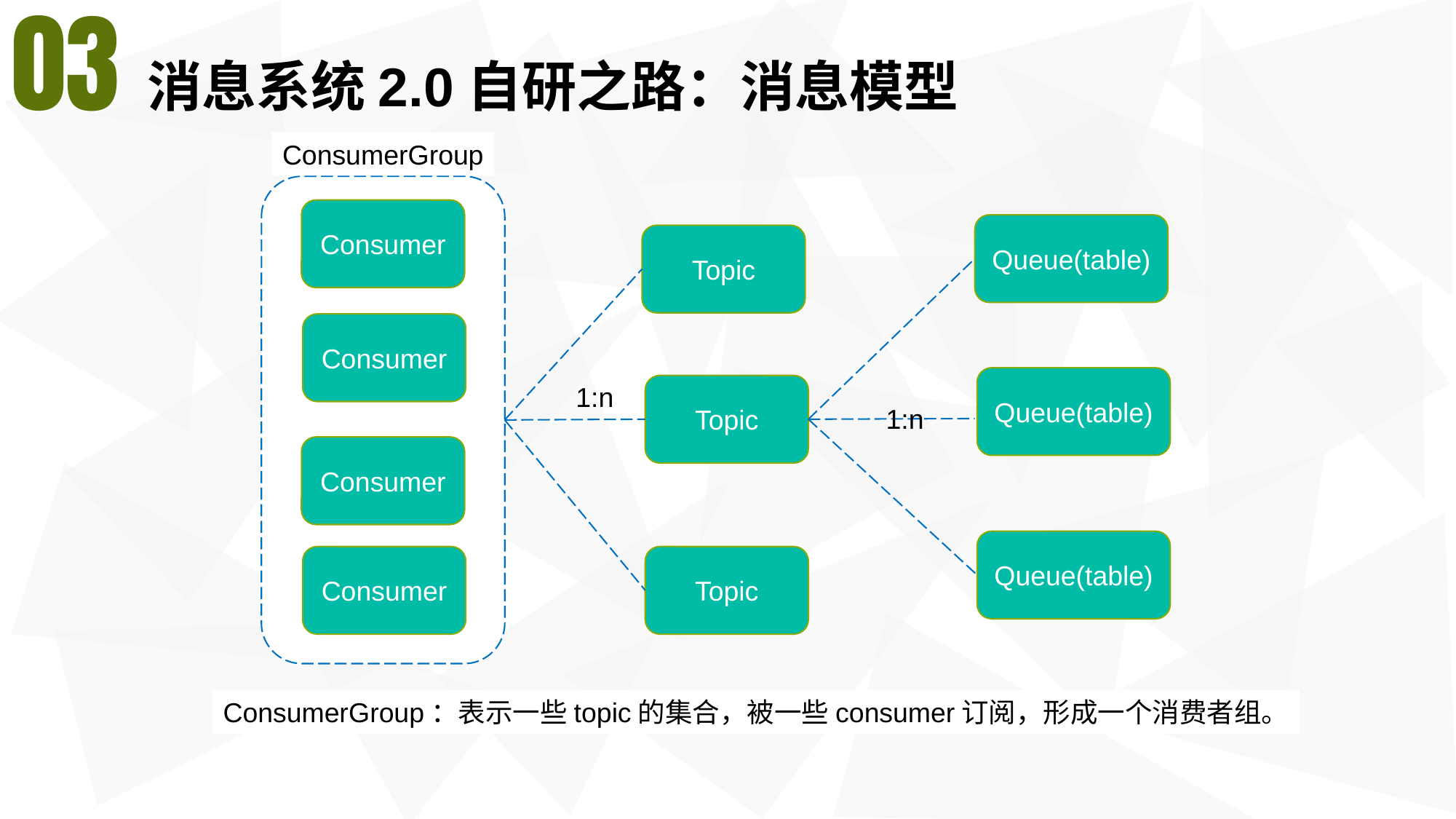

03
消息系统2.0自研之路：消息模型
ConsumerGroup

Consumer
Queue(table)
Topic
Consumer
Queue(table)
1:n
Topic
1:n
Consumer
Queue(table)
Consumer
Topic
ConsumerGroup：表示一些topic的集合，被一些consumer订阅，形成一个消费者组。